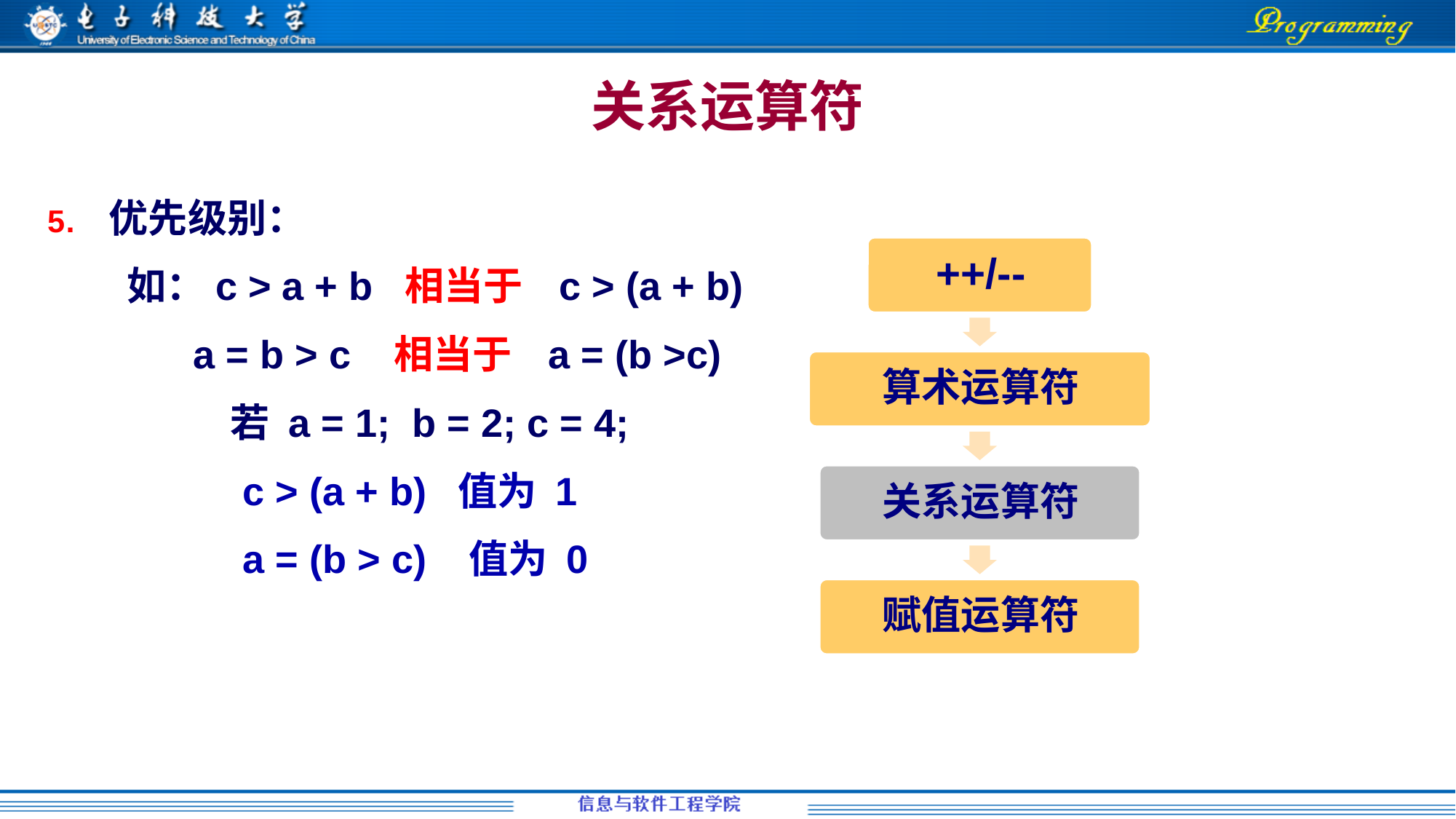

# 关系运算符
优先级别：
如：c > a + b  相当于   c > (a + b)
    a = b > c   相当于   a = (b >c)
        若 a = 1;  b = 2; c = 4;
 c > (a + b)  值为 1
 a = (b > c)   值为 0

++/--

算术运算符

关系运算符

赋值运算符